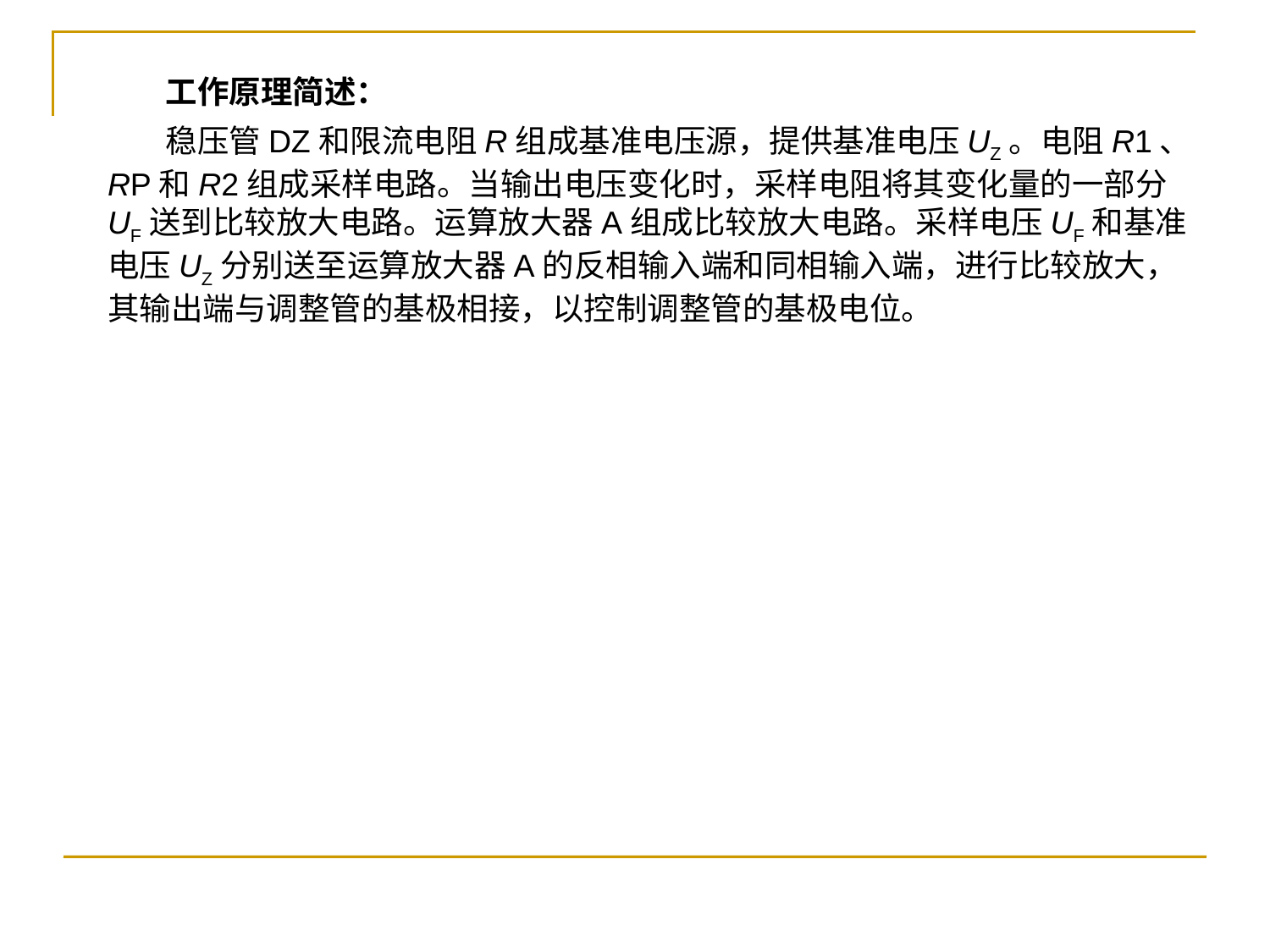

工作原理简述：
       稳压管DZ和限流电阻R组成基准电压源，提供基准电压UZ。电阻R1、RP和R2组成采样电路。当输出电压变化时，采样电阻将其变化量的一部分UF送到比较放大电路。运算放大器A组成比较放大电路。采样电压UF和基准电压UZ分别送至运算放大器A的反相输入端和同相输入端，进行比较放大，其输出端与调整管的基极相接，以控制调整管的基极电位。